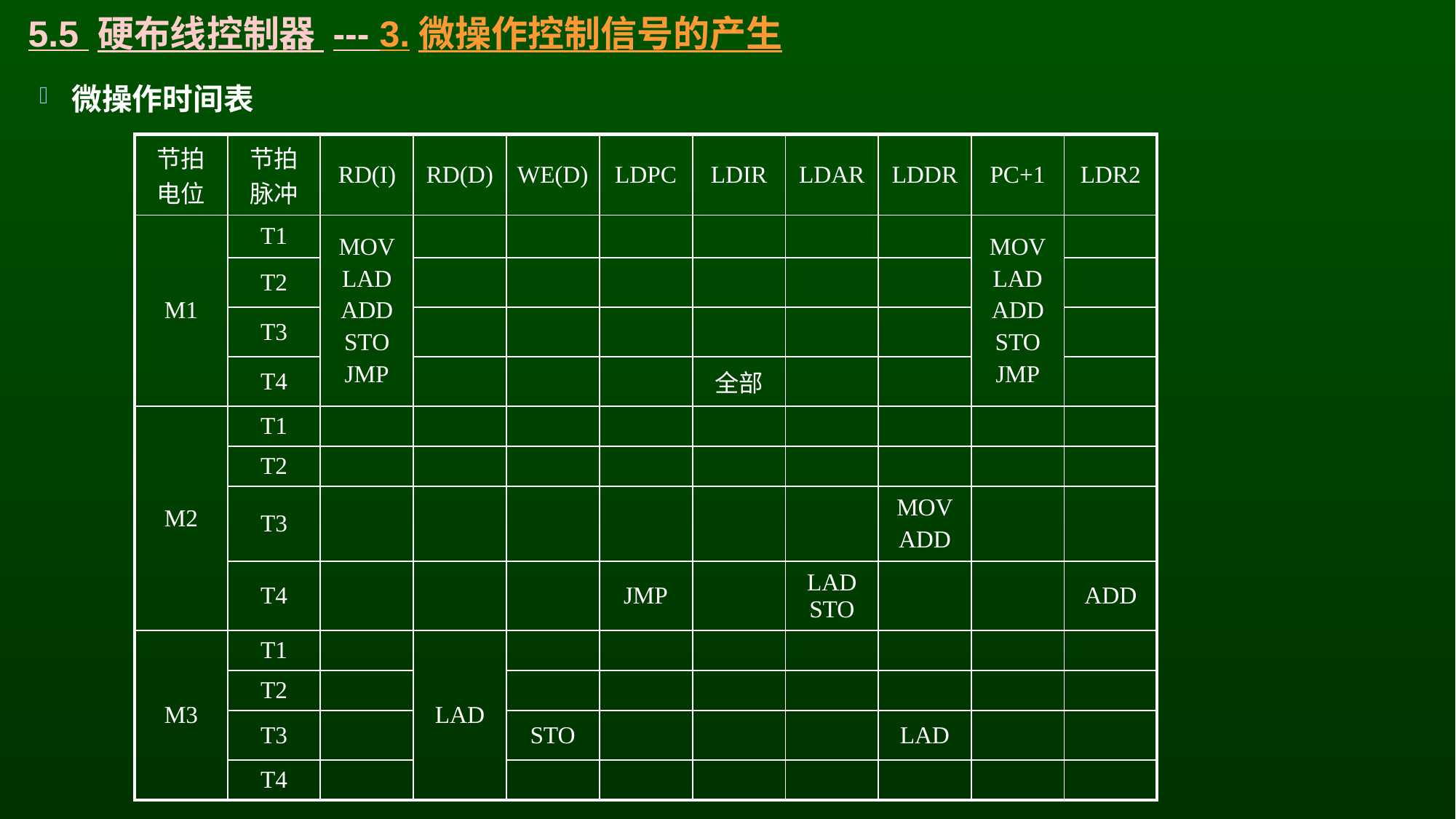

# 5.5 硬布线控制器 --- 3.微操作控制信号的产生
微操作时间表
| 节拍电位 | 节拍脉冲 | RD(I) | RD(D) | WE(D) | LDPC | LDIR | LDAR | LDDR | PC+1 | LDR2 |
| --- | --- | --- | --- | --- | --- | --- | --- | --- | --- | --- |
| M1 | T1 | MOV LAD ADD STO JMP |  |  |  |  |  |  | MOV LAD ADD STO JMP |  |
|  | T2 |  |  |  |  |  |  |  |  |  |
|  | T3 |  |  |  |  |  |  |  |  |  |
|  | T4 |  |  |  |  | 全部 |  |  |  |  |
| M2 | T1 |  |  |  |  |  |  |  |  |  |
|  | T2 |  |  |  |  |  |  |  |  |  |
|  | T3 |  |  |  |  |  |  | MOV ADD |  |  |
|  | T4 |  |  |  | JMP |  | LAD STO |  |  | ADD |
| M3 | T1 |  | LAD |  |  |  |  |  |  |  |
|  | T2 |  |  |  |  |  |  |  |  |  |
|  | T3 |  |  | STO |  |  |  | LAD |  |  |
|  | T4 |  |  |  |  |  |  |  |  |  |